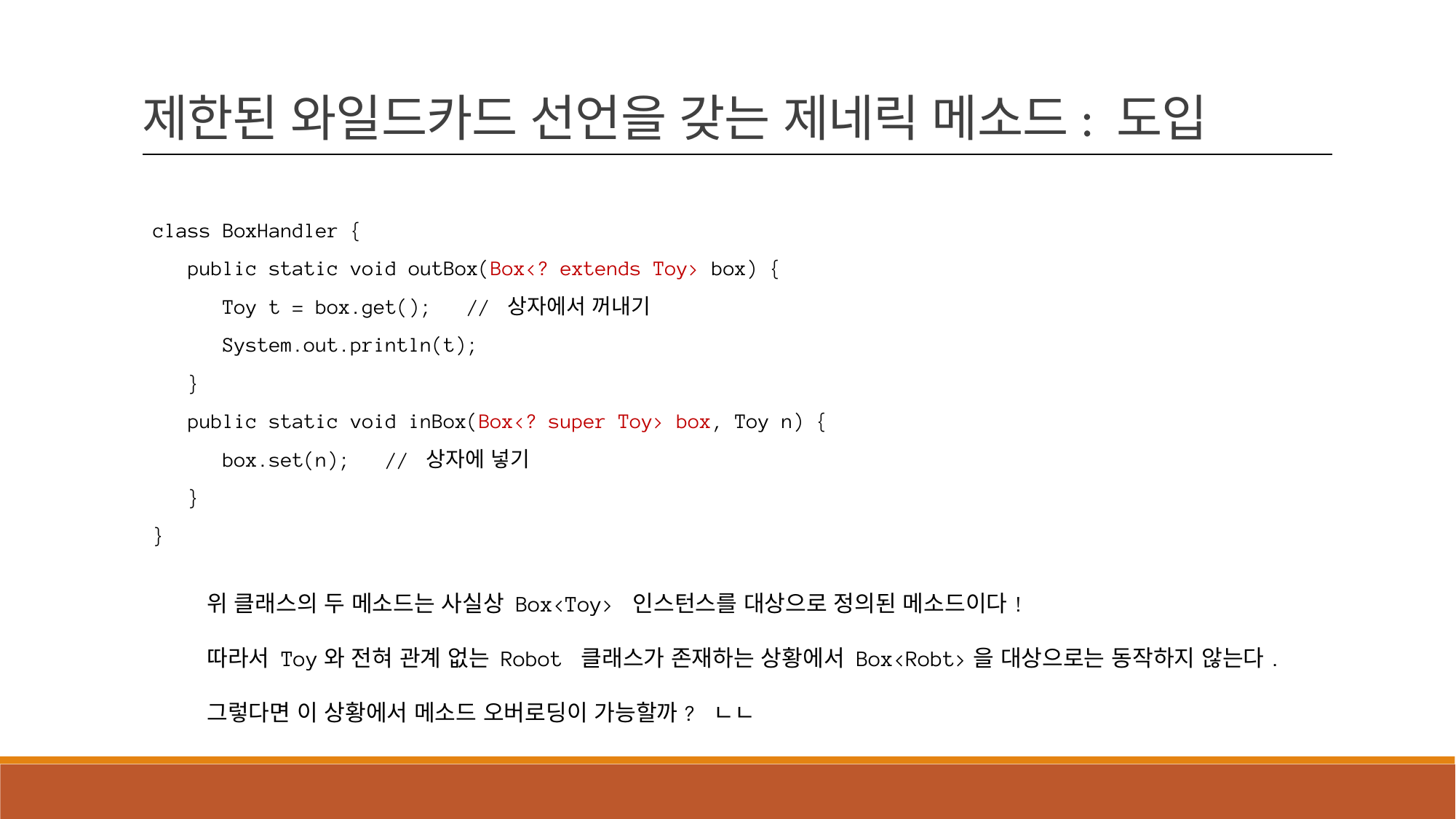

제한된 와일드카드 선언을 갖는 제네릭 메소드: 도입
class BoxHandler {
   public static void outBox(Box<? extends Toy> box) {
      Toy t = box.get();   // 상자에서 꺼내기
      System.out.println(t);
   }
   public static void inBox(Box<? super Toy> box, Toy n) {
      box.set(n);   // 상자에 넣기
   }
}
위 클래스의 두 메소드는 사실상 Box<Toy> 인스턴스를 대상으로 정의된 메소드이다!
따라서 Toy와 전혀 관계 없는 Robot 클래스가 존재하는 상황에서 Box<Robt>을 대상으로는 동작하지 않는다.
그렇다면 이 상황에서 메소드 오버로딩이 가능할까? ㄴㄴ